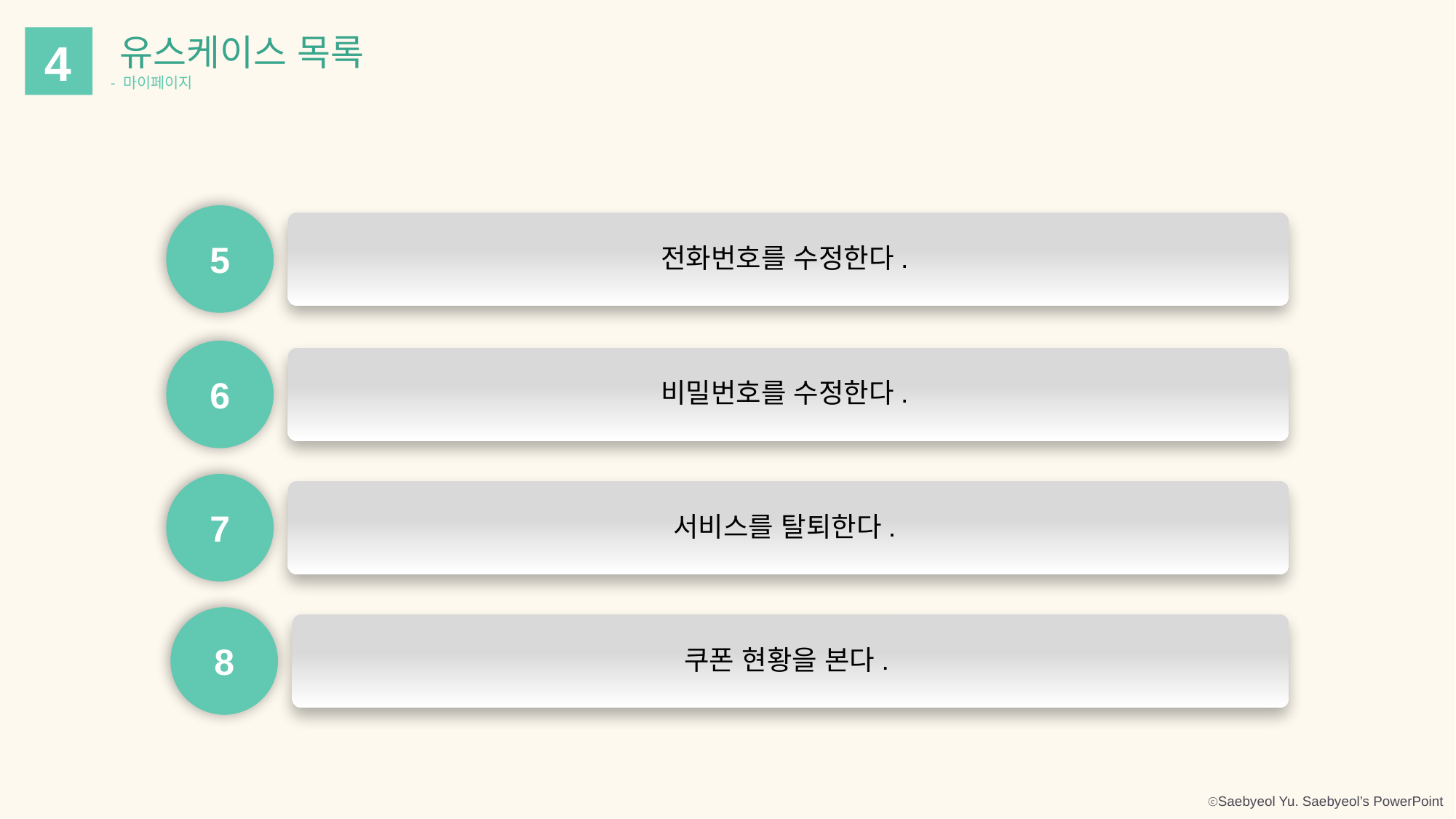

유스케이스 목록
- 마이페이지

4
5

전화번호를 수정한다.
6

비밀번호를 수정한다.
7

서비스를 탈퇴한다.
8

쿠폰 현황을 본다.